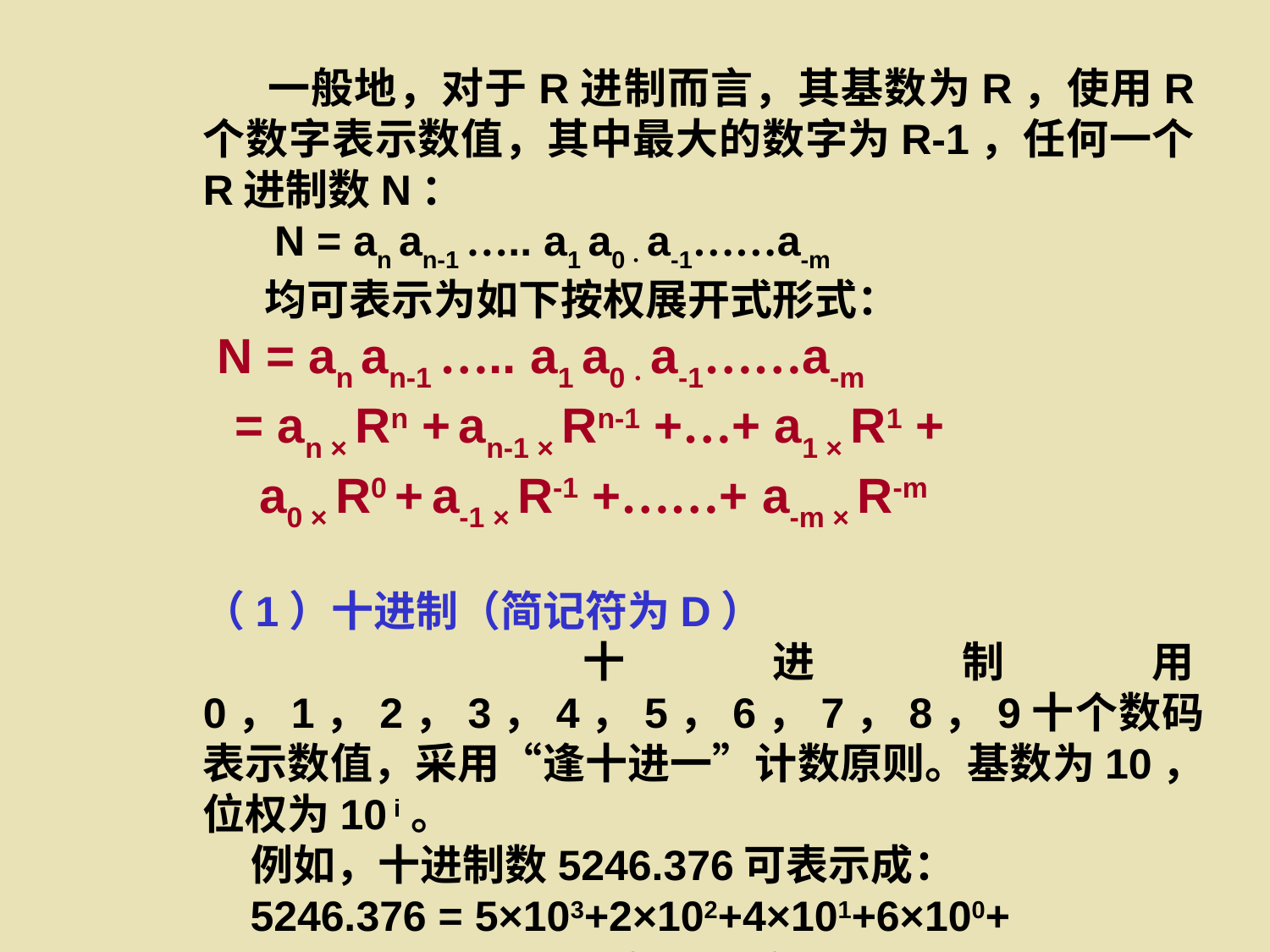

一般地，对于R进制而言，其基数为R，使用R个数字表示数值，其中最大的数字为R-1，任何一个R进制数N：
　  N = an an-1 ….. a1 a0 · a-1……a-m
　  均可表示为如下按权展开式形式：
 N = an an-1 ….. a1 a0 · a-1……a-m
    = an × Rn + an-1 × Rn-1 +…+ a1 × R1 +
       a0 × R0 + a-1 × R-1 +……+ a-m × R-m

（1）十进制（简记符为D）
　　十进制用0，1，2，3，4，5，6，7，8，9十个数码表示数值，采用“逢十进一”计数原则。基数为10，位权为10 i。
    例如，十进制数5246.376可表示成：
    5246.376 = 5×103+2×102+4×101+6×100+
               3×10-1+7×10-2+6×10-3